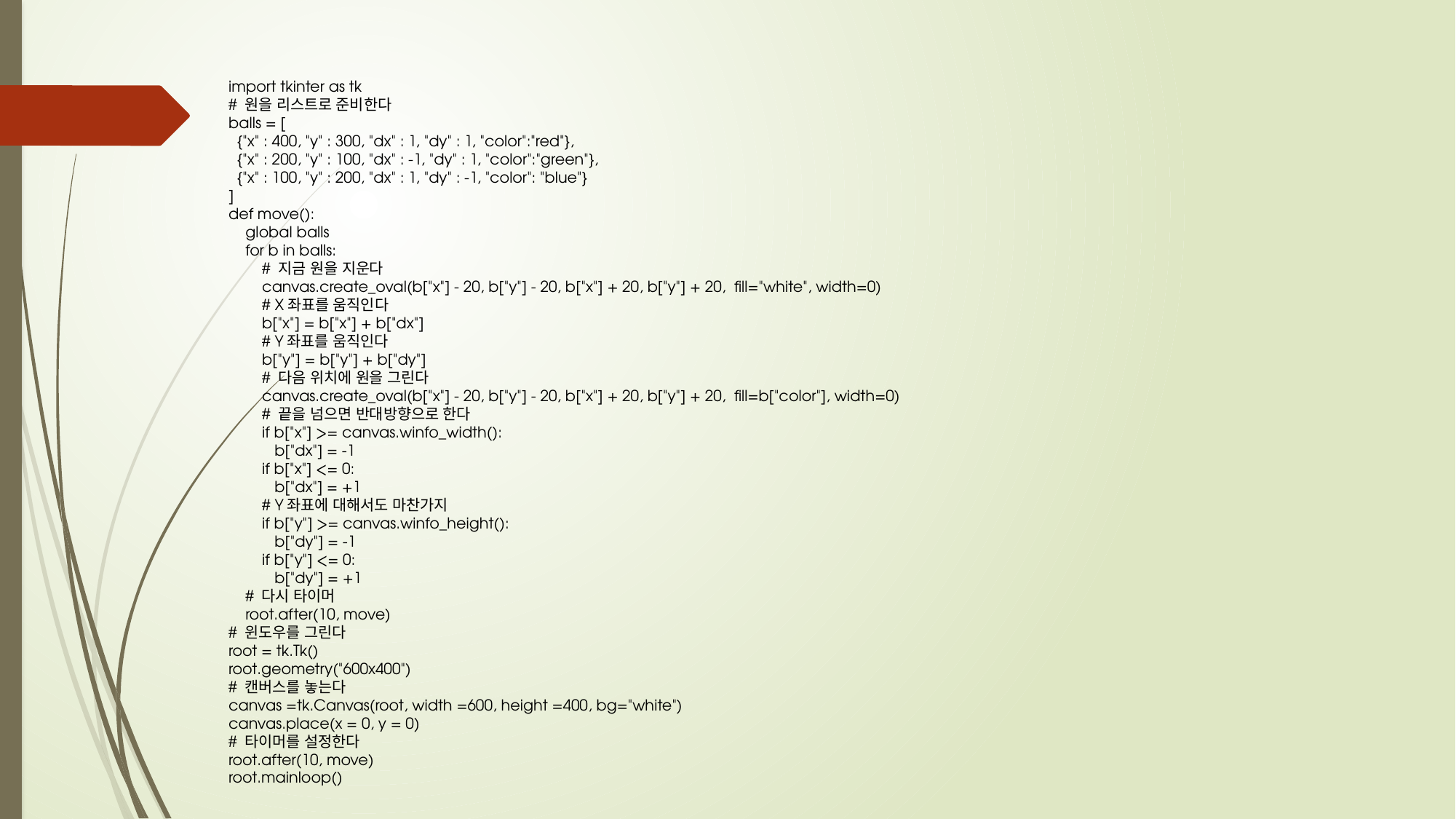

import tkinter as tk
# 원을 리스트로 준비한다
balls = [
  {"x" : 400, "y" : 300, "dx" : 1, "dy" : 1, "color":"red"},
  {"x" : 200, "y" : 100, "dx" : -1, "dy" : 1, "color":"green"},
  {"x" : 100, "y" : 200, "dx" : 1, "dy" : -1, "color": "blue"}
]
def move():
    global balls
    for b in balls:
        # 지금 원을 지운다
        canvas.create_oval(b["x"] - 20, b["y"] - 20, b["x"] + 20, b["y"] + 20,  fill="white", width=0)
        # X좌표를 움직인다
        b["x"] = b["x"] + b["dx"]
        # Y좌표를 움직인다
        b["y"] = b["y"] + b["dy"]
        # 다음 위치에 원을 그린다
        canvas.create_oval(b["x"] - 20, b["y"] - 20, b["x"] + 20, b["y"] + 20,  fill=b["color"], width=0)
        # 끝을 넘으면 반대방향으로 한다
        if b["x"] >= canvas.winfo_width():
           b["dx"] = -1
        if b["x"] <= 0:
           b["dx"] = +1
        # Y좌표에 대해서도 마찬가지
        if b["y"] >= canvas.winfo_height():
           b["dy"] = -1
        if b["y"] <= 0:
           b["dy"] = +1
    # 다시 타이머
    root.after(10, move)
# 윈도우를 그린다
root = tk.Tk()
root.geometry("600x400")
# 캔버스를 놓는다
canvas =tk.Canvas(root, width =600, height =400, bg="white")
canvas.place(x = 0, y = 0)
# 타이머를 설정한다
root.after(10, move)
root.mainloop()